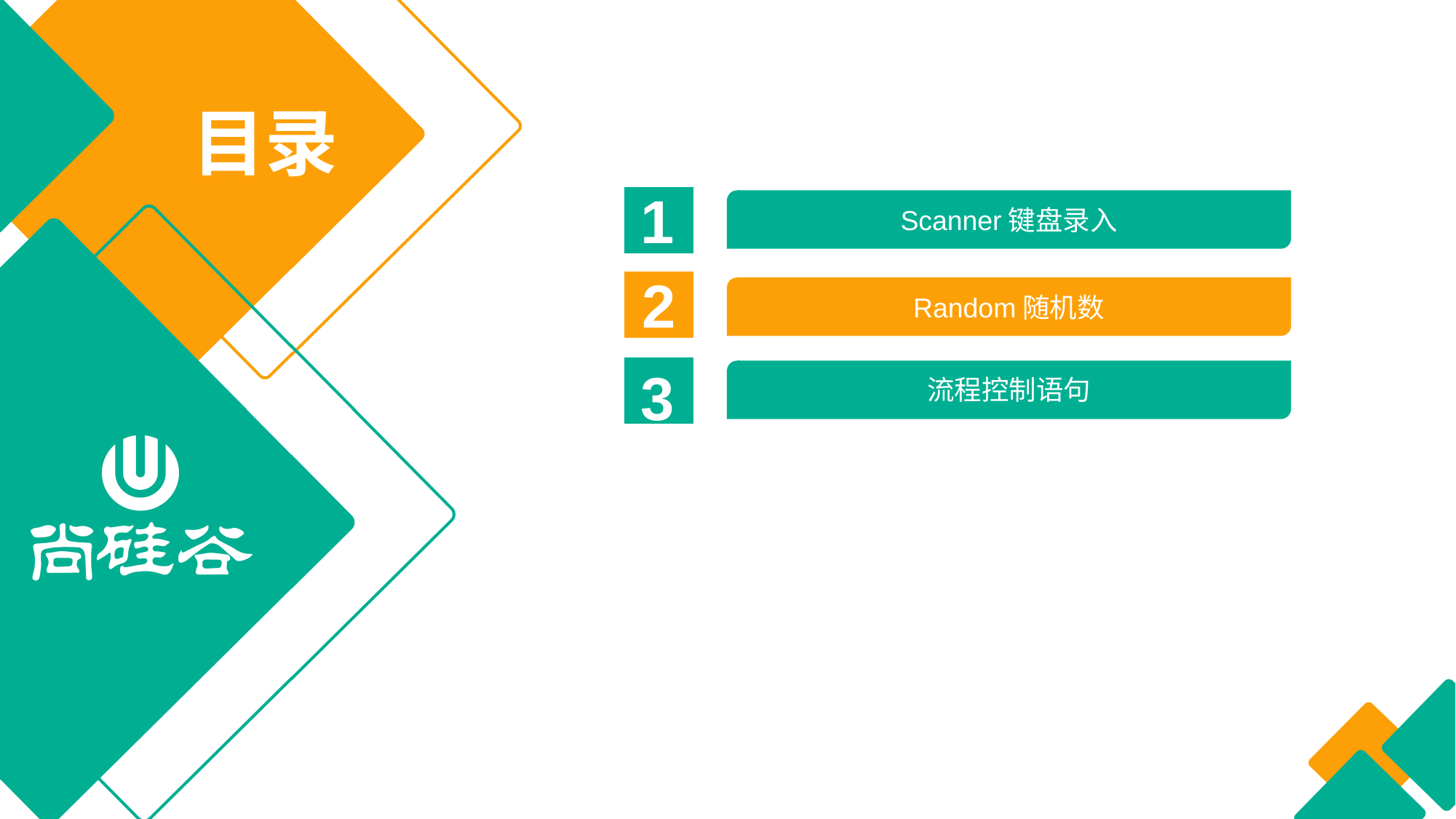

目录
1

Scanner键盘录入
2

Random随机数
3

流程控制语句